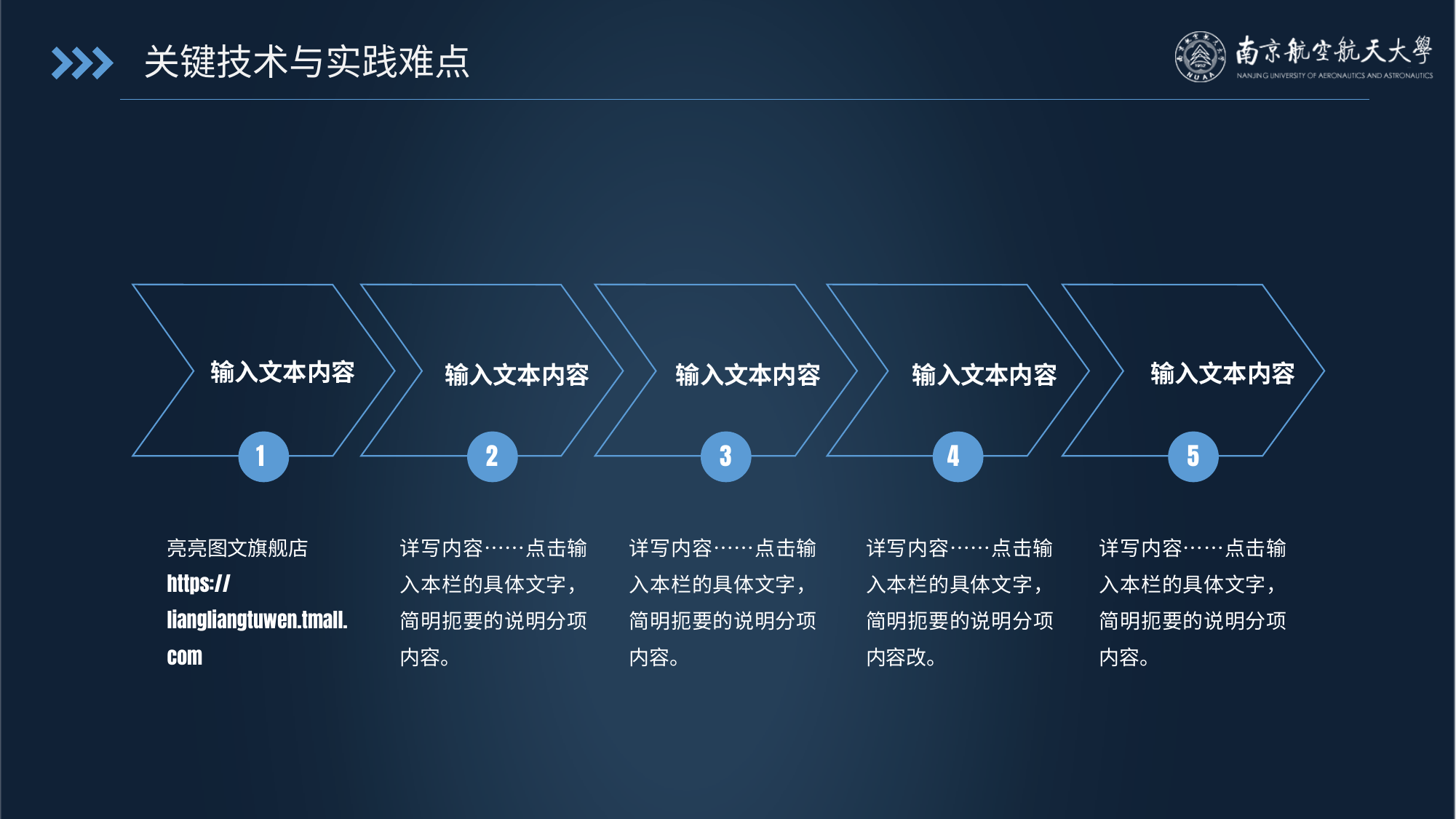

关键技术与实践难点

输入文本内容

输入文本内容

输入文本内容

输入文本内容

输入文本内容

1

2

3

4

5
亮亮图文旗舰店
https://liangliangtuwen.tmall.com
详写内容……点击输入本栏的具体文字，简明扼要的说明分项内容。
详写内容……点击输入本栏的具体文字，简明扼要的说明分项内容。
详写内容……点击输入本栏的具体文字，简明扼要的说明分项内容改。
详写内容……点击输入本栏的具体文字，简明扼要的说明分项内容。